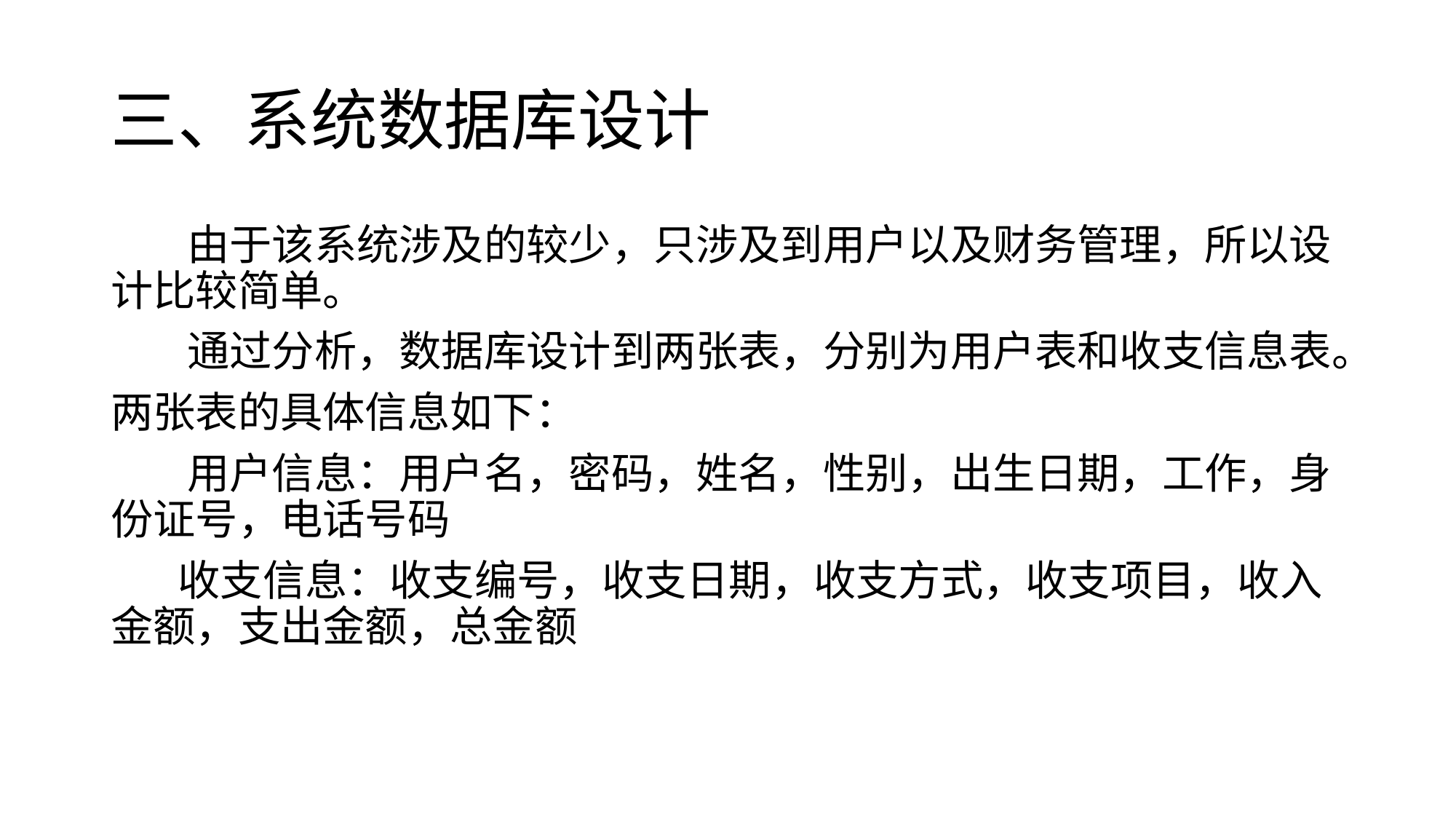

# 三、系统数据库设计
       由于该系统涉及的较少，只涉及到用户以及财务管理，所以设计比较简单。
       通过分析，数据库设计到两张表，分别为用户表和收支信息表。
两张表的具体信息如下：
       用户信息：用户名，密码，姓名，性别，出生日期，工作，身份证号，电话号码
      收支信息：收支编号，收支日期，收支方式，收支项目，收入金额，支出金额，总金额